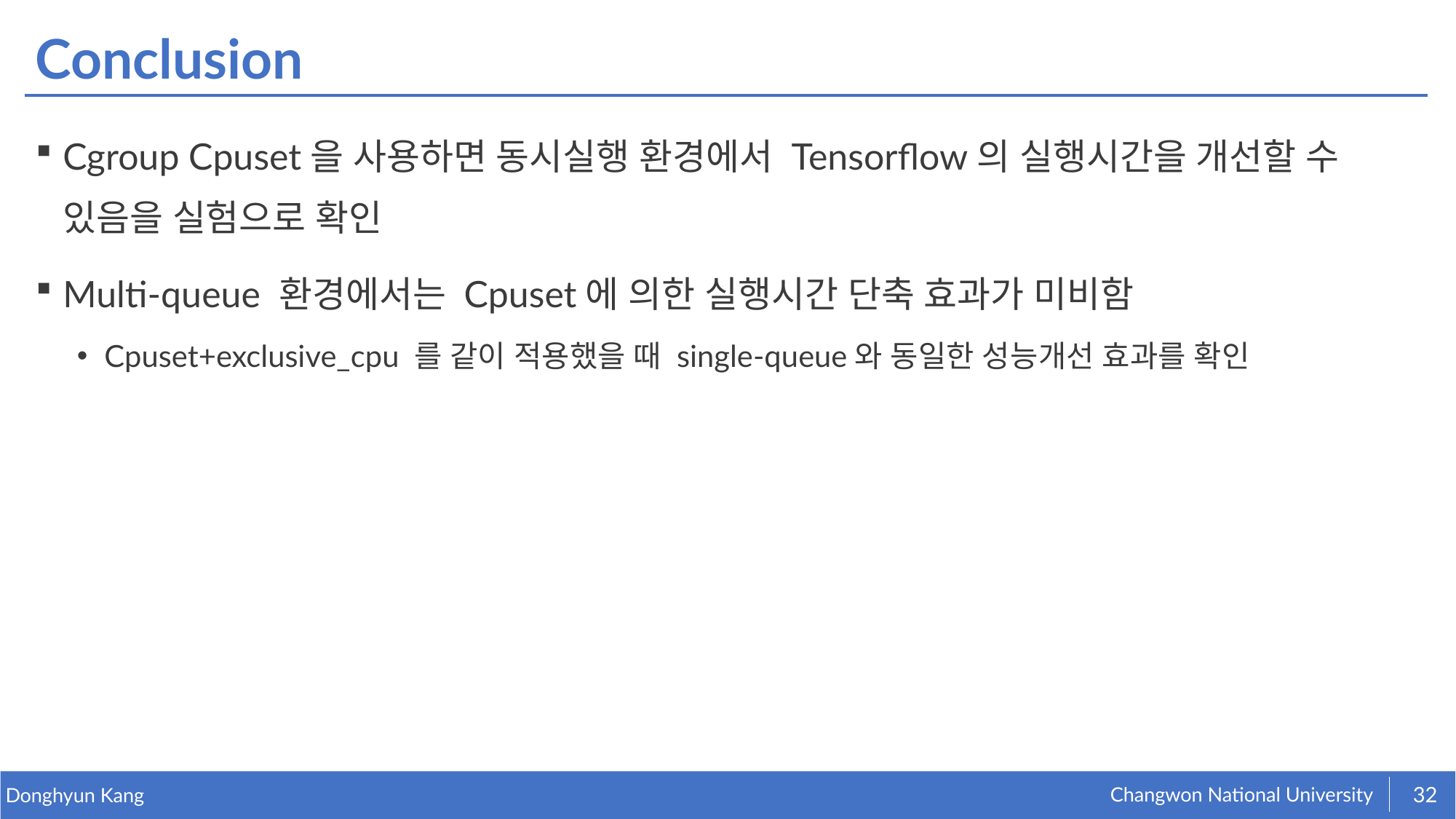

# Conclusion
Cgroup Cpuset을 사용하면 동시실행 환경에서 Tensorflow의 실행시간을 개선할 수 있음을 실험으로 확인
Multi-queue 환경에서는 Cpuset에 의한 실행시간 단축 효과가 미비함
Cpuset+exclusive_cpu 를 같이 적용했을 때 single-queue와 동일한 성능개선 효과를 확인

32